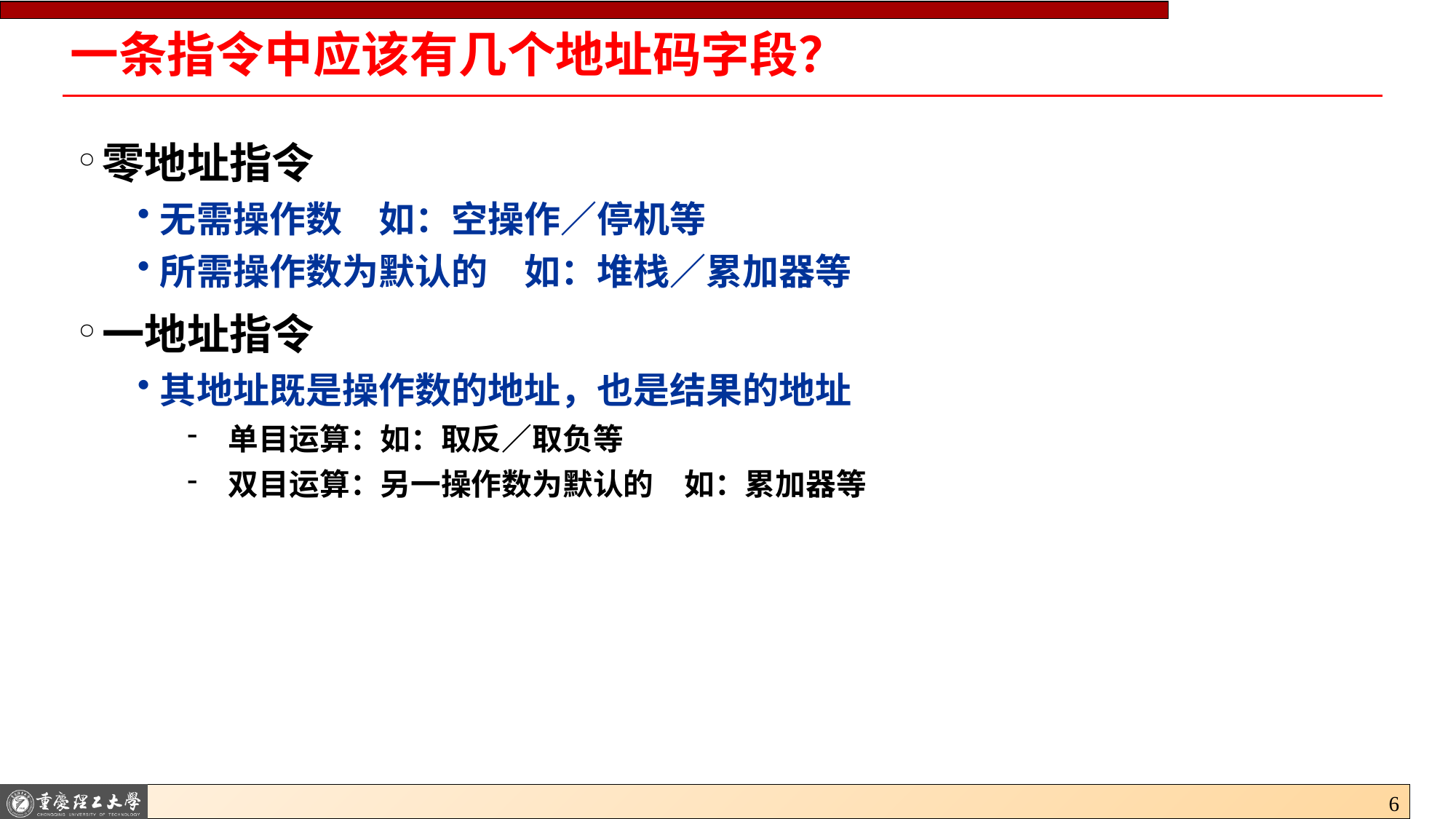

# 一条指令中应该有几个地址码字段？
零地址指令
无需操作数　如：空操作／停机等
所需操作数为默认的　如：堆栈／累加器等
一地址指令
其地址既是操作数的地址，也是结果的地址
单目运算：如：取反／取负等
双目运算：另一操作数为默认的　如：累加器等